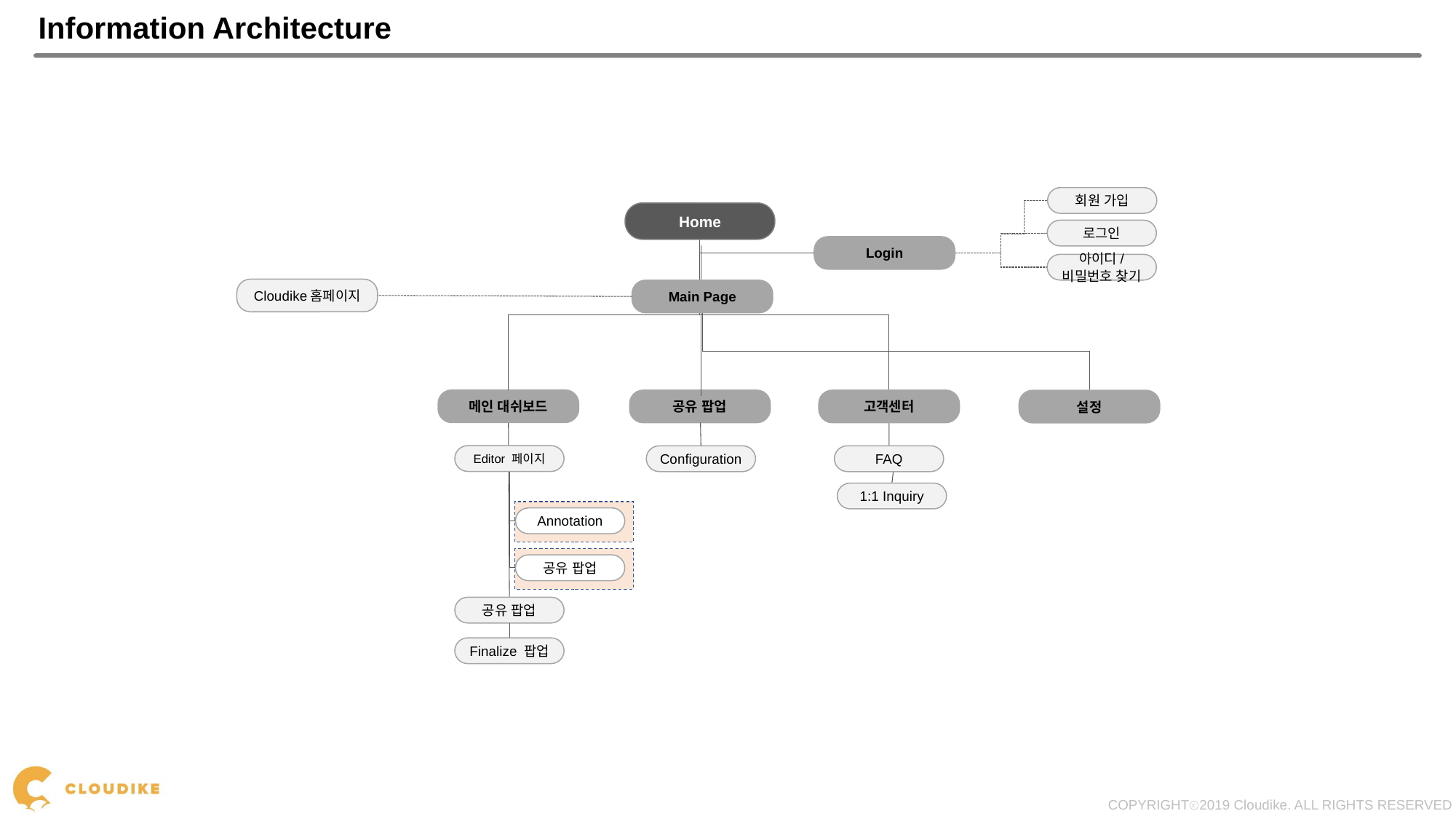

Information Architecture
회원 가입
Home
로그인
Login
아이디/
비밀번호 찾기
Cloudike홈페이지
Main Page
메인 대쉬보드
공유 팝업
고객센터
설정
Editor 페이지
Configuration
FAQ
1:1 Inquiry

Annotation

공유 팝업
공유 팝업
Finalize 팝업